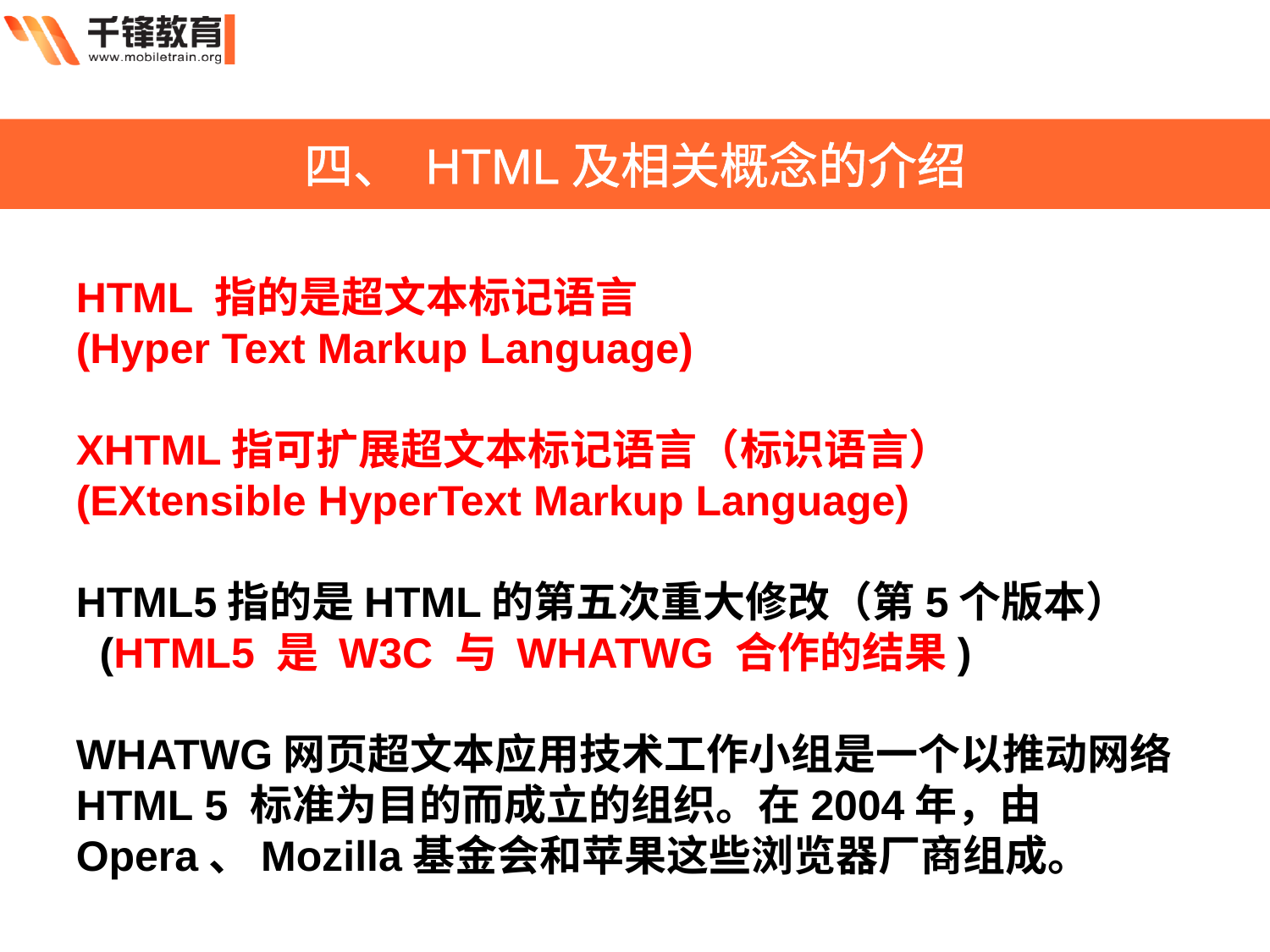

四、 HTML及相关概念的介绍
HTML 指的是超文本标记语言 (Hyper Text Markup Language)

XHTML指可扩展超文本标记语言（标识语言）
(EXtensible HyperText Markup Language)

HTML5指的是HTML的第五次重大修改（第5个版本）
  (HTML5 是 W3C 与 WHATWG 合作的结果)

WHATWG网页超文本应用技术工作小组是一个以推动网络HTML 5 标准为目的而成立的组织。在2004年，由Opera、Mozilla基金会和苹果这些浏览器厂商组成。